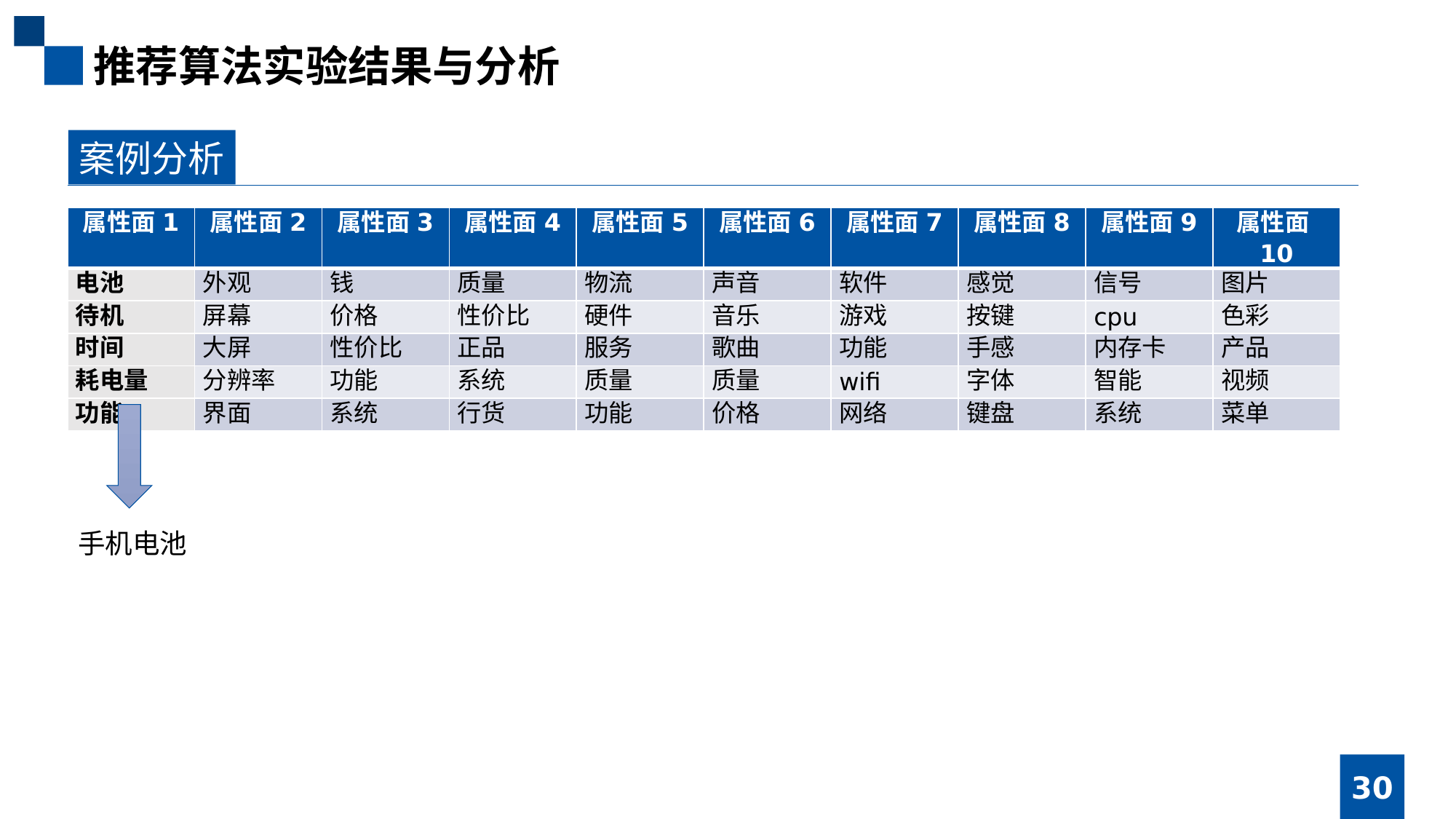

推荐算法实验结果与分析
案例分析
| 属性面1 | 属性面2 | 属性面3 | 属性面4 | 属性面5 | 属性面6 | 属性面7 | 属性面8 | 属性面9 | 属性面10 |
| --- | --- | --- | --- | --- | --- | --- | --- | --- | --- |
| 电池 | 外观 | 钱 | 质量 | 物流 | 声音 | 软件 | 感觉 | 信号 | 图片 |
| 待机 | 屏幕 | 价格 | 性价比 | 硬件 | 音乐 | 游戏 | 按键 | cpu | 色彩 |
| 时间 | 大屏 | 性价比 | 正品 | 服务 | 歌曲 | 功能 | 手感 | 内存卡 | 产品 |
| 耗电量 | 分辨率 | 功能 | 系统 | 质量 | 质量 | wifi | 字体 | 智能 | 视频 |
| 功能 | 界面 | 系统 | 行货 | 功能 | 价格 | 网络 | 键盘 | 系统 | 菜单 |

手机电池
30